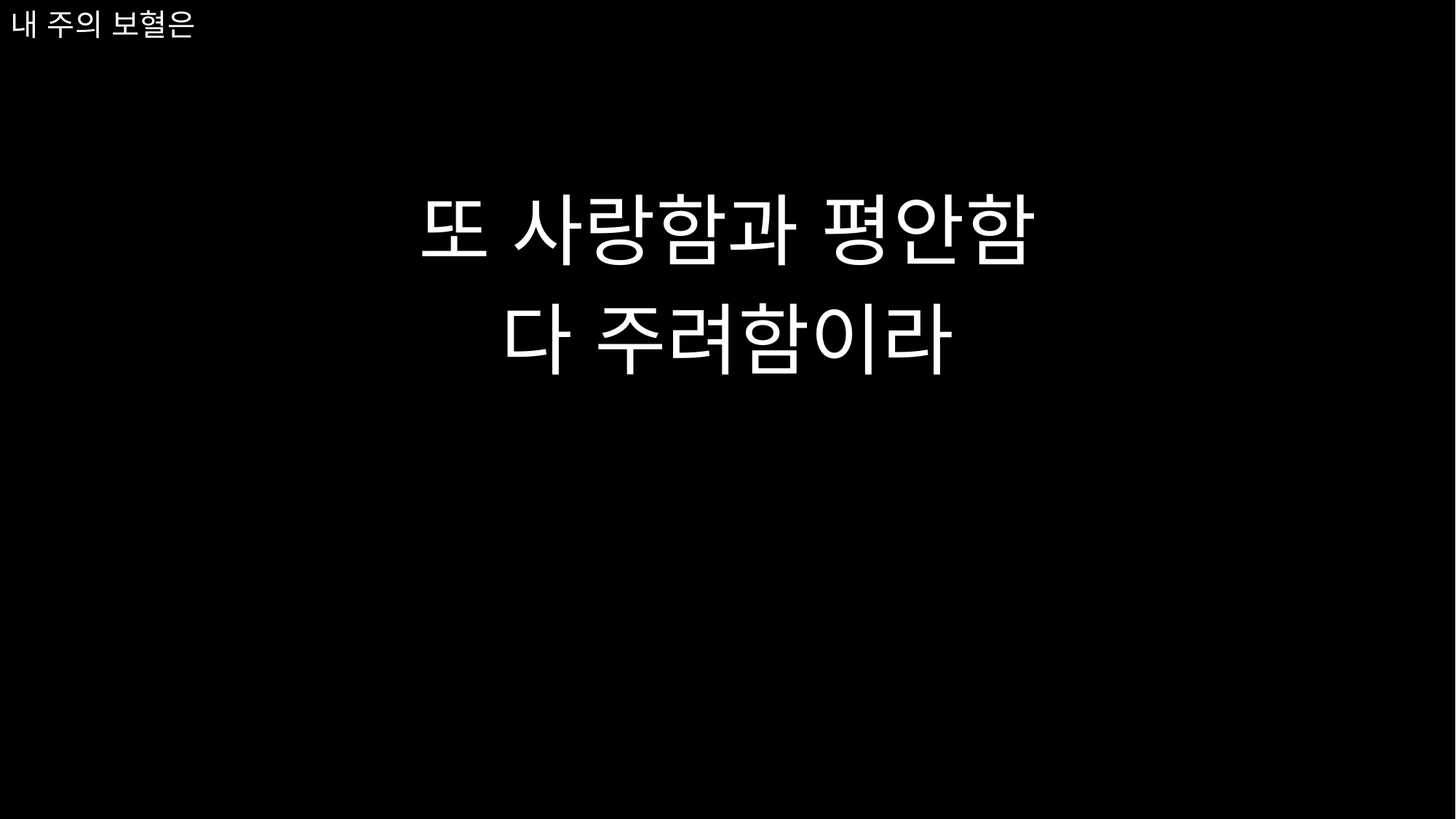

또 사랑함과 평안함
다 주려함이라
# 내 주의 보혈은